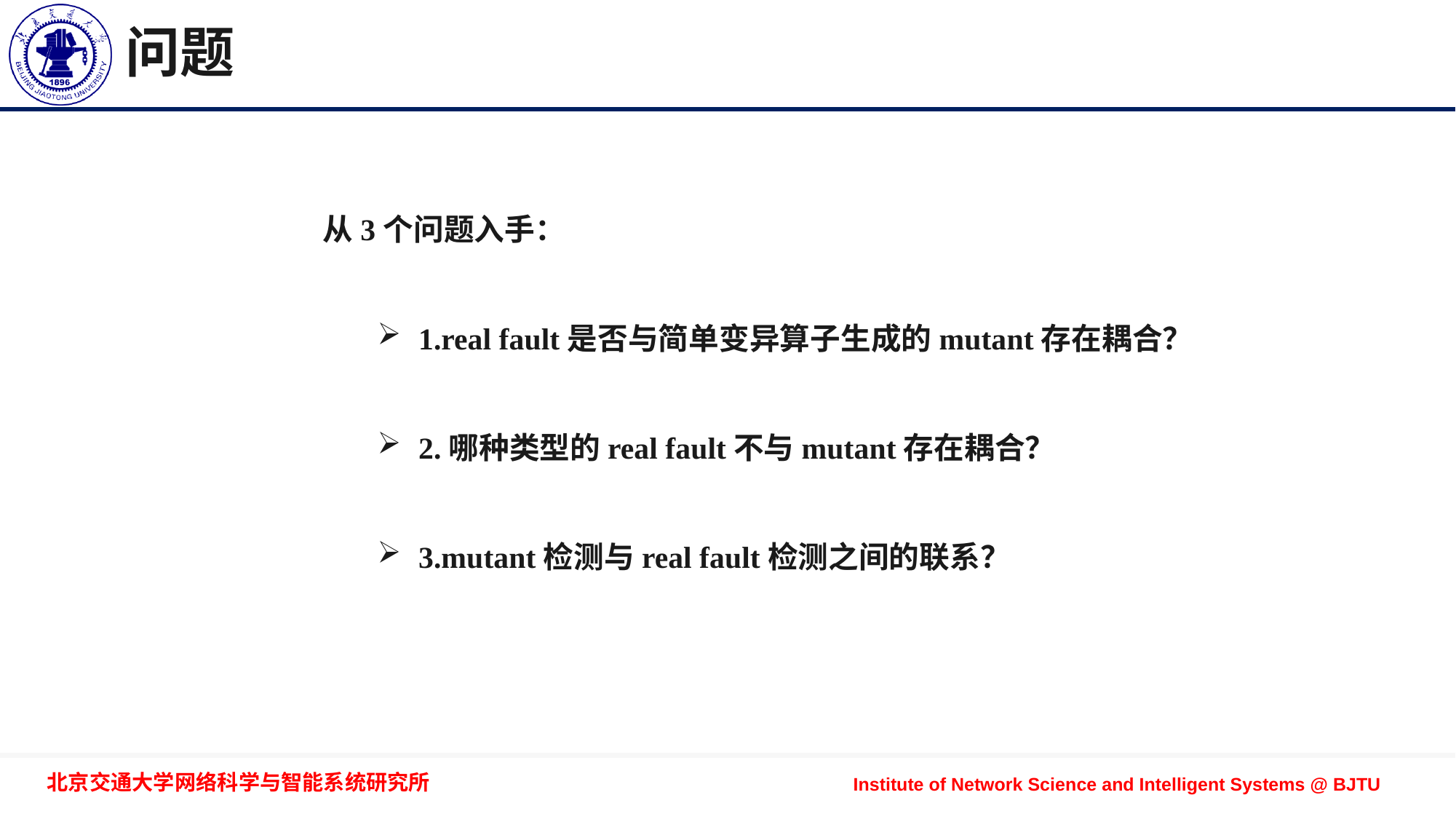

# 问题
从3个问题入手：

1.real fault是否与简单变异算子生成的mutant存在耦合？

2.哪种类型的real fault不与mutant存在耦合？

3.mutant检测与real fault检测之间的联系？